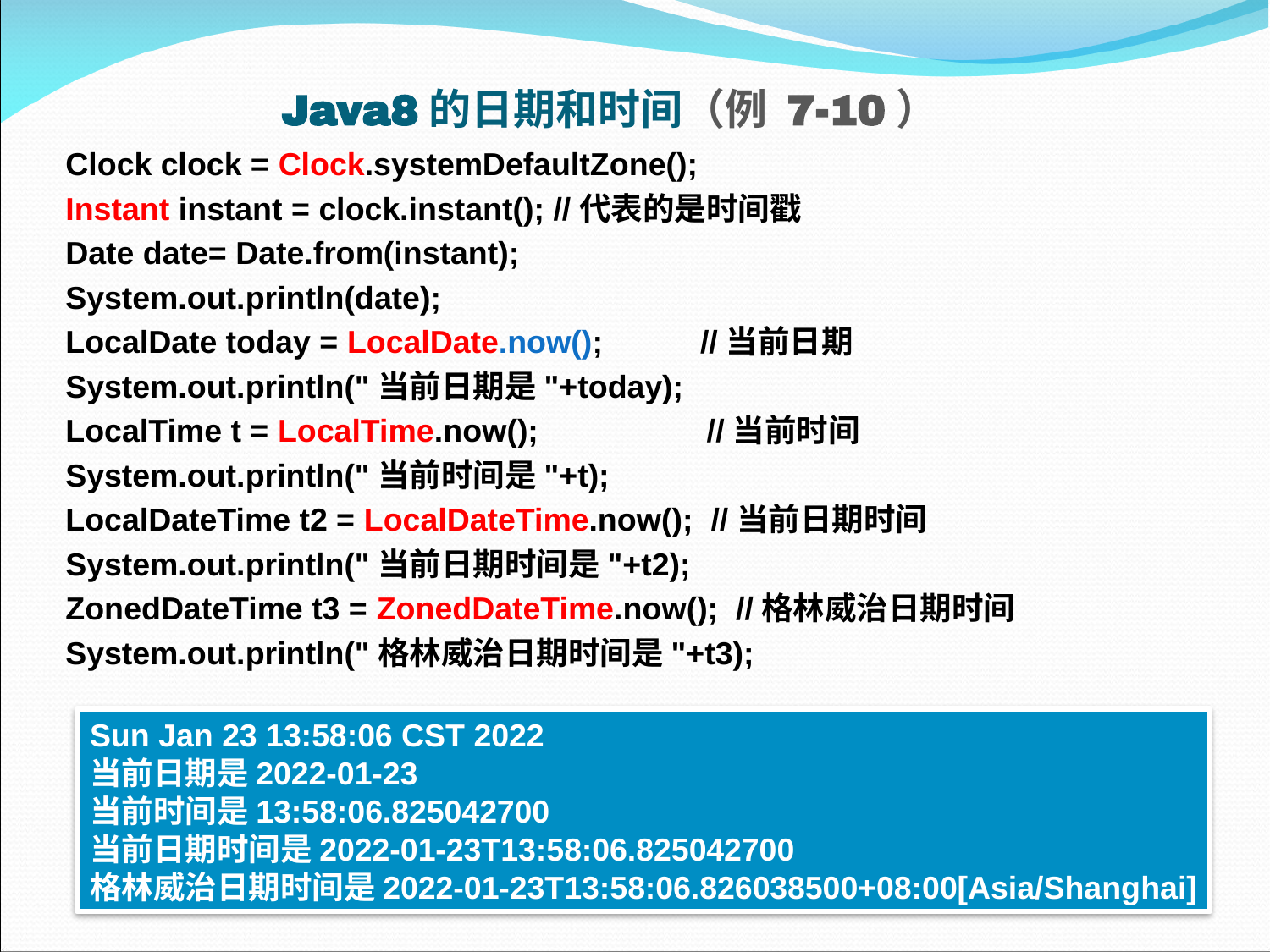

# Java8的日期和时间（例 7-10）
Clock clock = Clock.systemDefaultZone();
Instant instant = clock.instant(); //代表的是时间戳
Date date= Date.from(instant);
System.out.println(date);
LocalDate today = LocalDate.now();           //当前日期
System.out.println("当前日期是"+today);
LocalTime t = LocalTime.now();                   //当前时间
System.out.println("当前时间是"+t);
LocalDateTime t2 = LocalDateTime.now();  //当前日期时间
System.out.println("当前日期时间是"+t2);
ZonedDateTime t3 = ZonedDateTime.now();  //格林威治日期时间
System.out.println("格林威治日期时间是"+t3);
Sun Jan 23 13:58:06 CST 2022当前日期是2022-01-23当前时间是13:58:06.825042700当前日期时间是2022-01-23T13:58:06.825042700格林威治日期时间是2022-01-23T13:58:06.826038500+08:00[Asia/Shanghai]